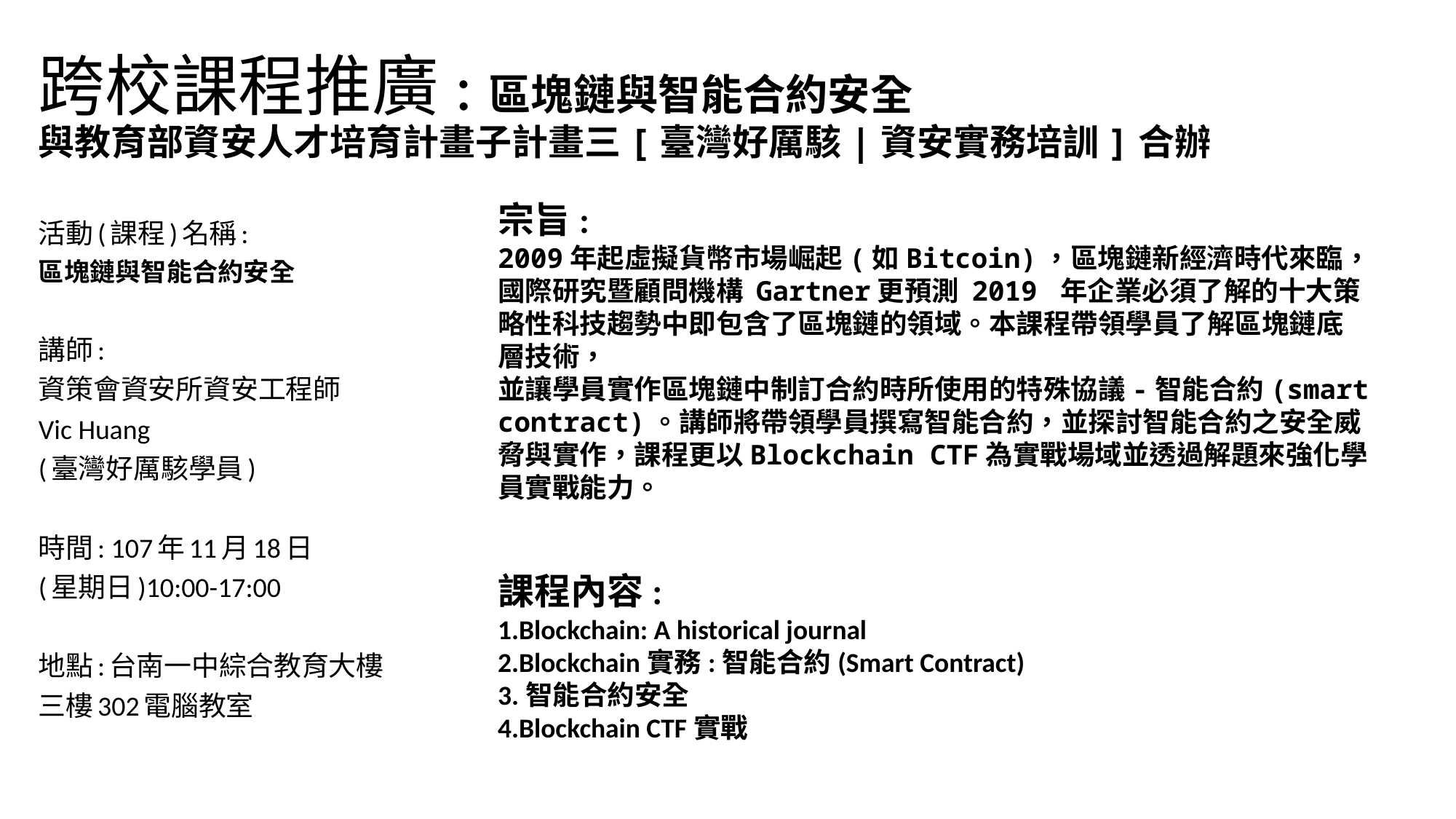

# 跨校課程推廣:區塊鏈與智能合約安全 與教育部資安人才培育計畫子計畫三[臺灣好厲駭|資安實務培訓]合辦
宗旨:
2009年起虛擬貨幣市場崛起(如Bitcoin)，區塊鏈新經濟時代來臨，國際研究暨顧問機構 Gartner更預測 2019 年企業必須了解的十大策略性科技趨勢中即包含了區塊鏈的領域。本課程帶領學員了解區塊鏈底層技術，
並讓學員實作區塊鏈中制訂合約時所使用的特殊協議-智能合約(smart contract)。講師將帶領學員撰寫智能合約，並探討智能合約之安全威脅與實作，課程更以Blockchain CTF為實戰場域並透過解題來強化學員實戰能力。

課程內容:
1.Blockchain: A historical journal
2.Blockchain實務:智能合約(Smart Contract)
3.智能合約安全
4.Blockchain CTF實戰
活動(課程)名稱:
區塊鏈與智能合約安全

講師:
資策會資安所資安工程師
Vic Huang
(臺灣好厲駭學員)

時間: 107年11月18日
(星期日)10:00-17:00

地點:台南一中綜合教育大樓
三樓302電腦教室